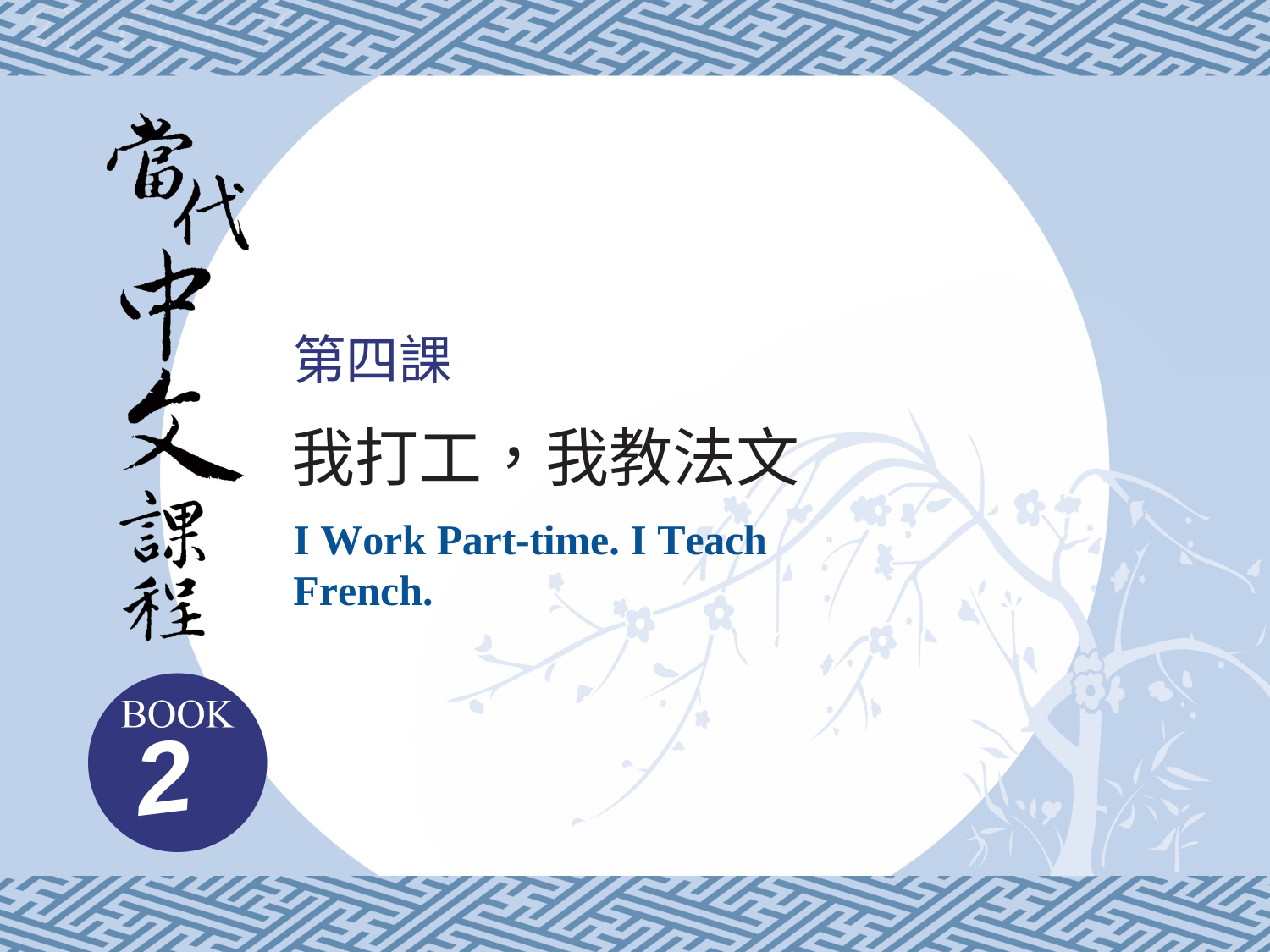

第四課
我打工，我教法文
I Work Part-time. I Teach French.
2